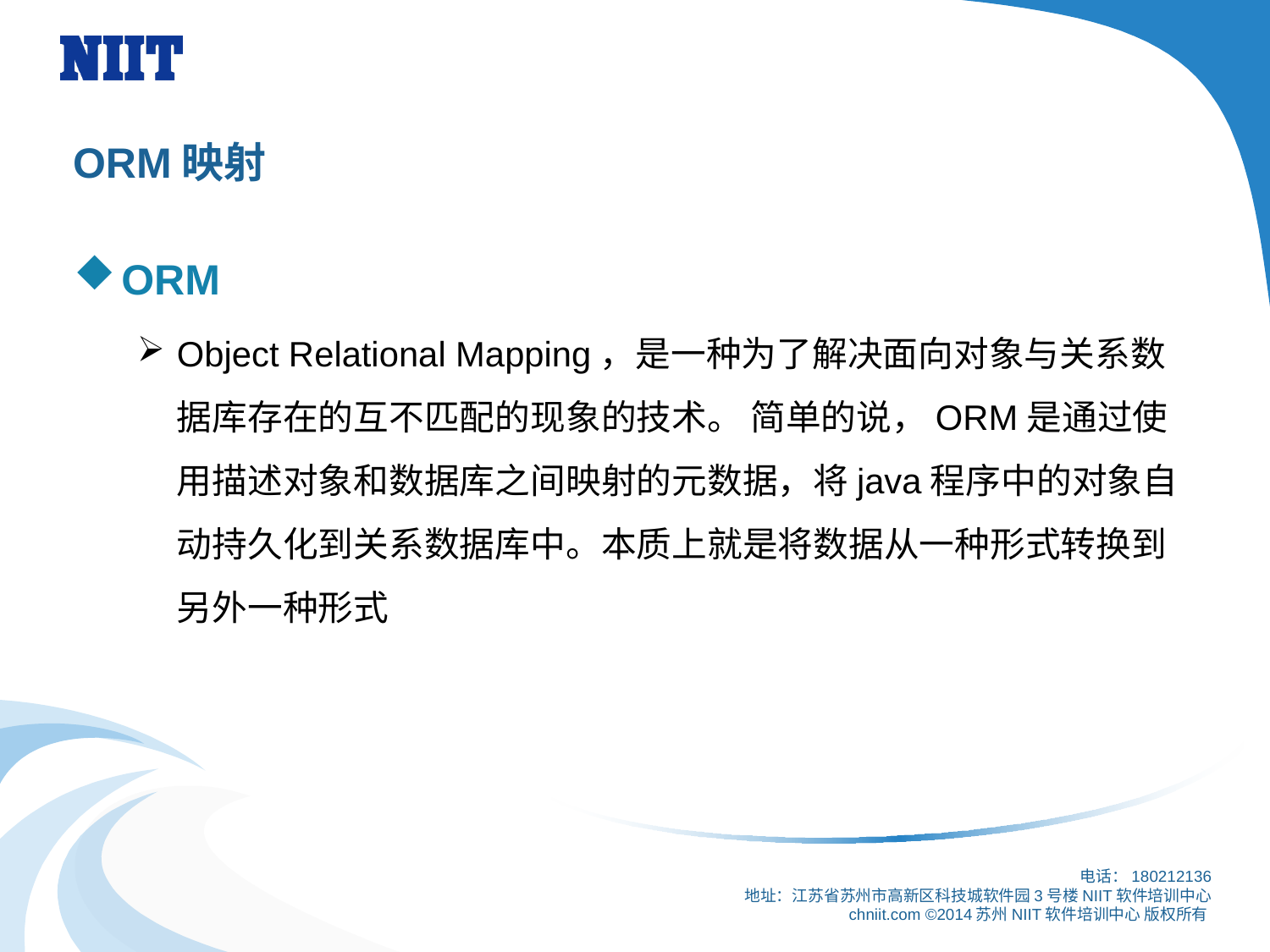

# ORM映射
ORM
Object Relational Mapping，是一种为了解决面向对象与关系数据库存在的互不匹配的现象的技术。 简单的说，ORM是通过使用描述对象和数据库之间映射的元数据，将java程序中的对象自动持久化到关系数据库中。本质上就是将数据从一种形式转换到另外一种形式